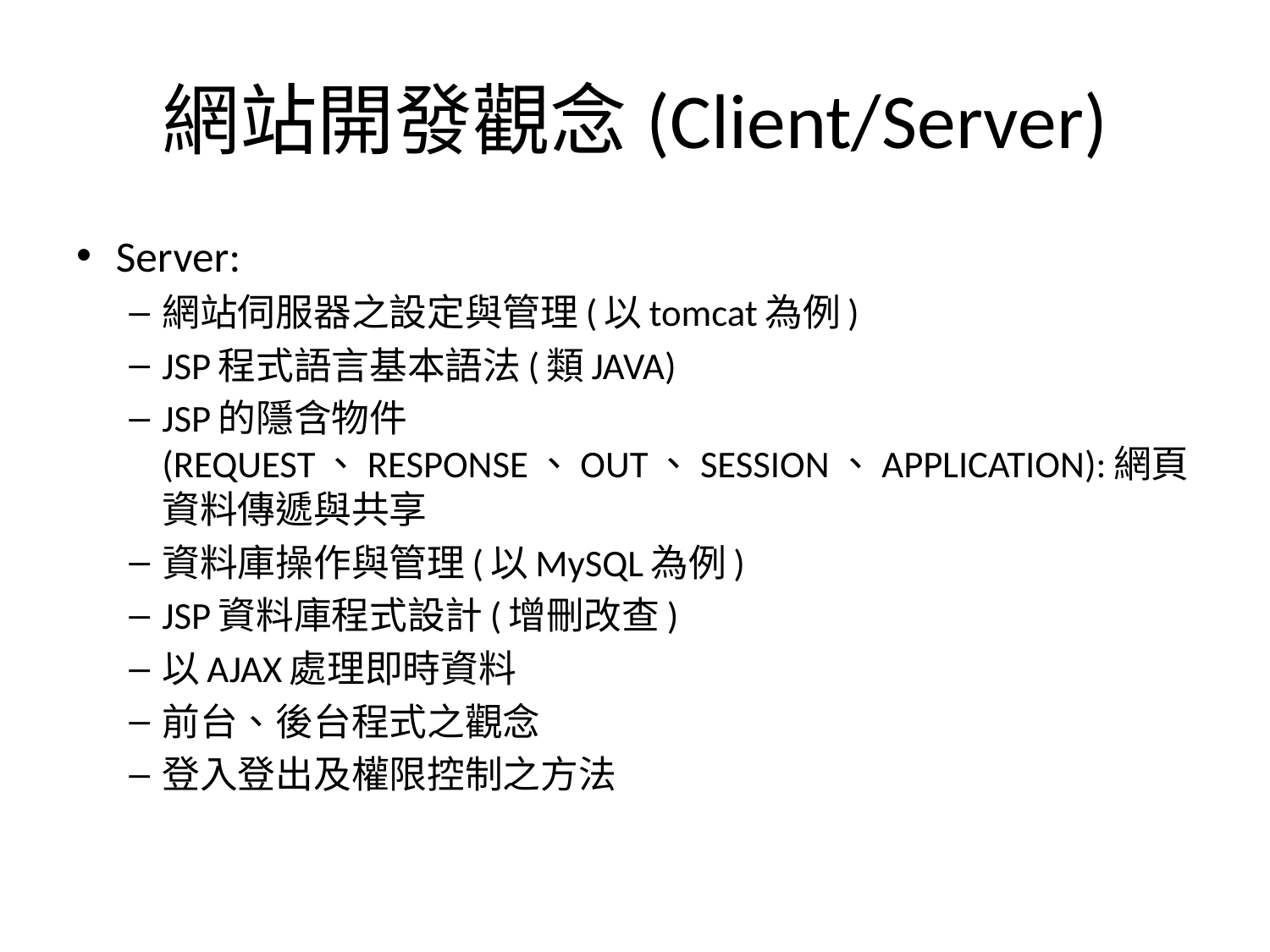

# 網站開發觀念(Client/Server)
Server:
網站伺服器之設定與管理(以tomcat為例)
JSP程式語言基本語法(類JAVA)
JSP的隱含物件(REQUEST、RESPONSE、OUT、SESSION、APPLICATION):網頁資料傳遞與共享
資料庫操作與管理(以MySQL為例)
JSP資料庫程式設計(增刪改查)
以AJAX處理即時資料
前台、後台程式之觀念
登入登出及權限控制之方法